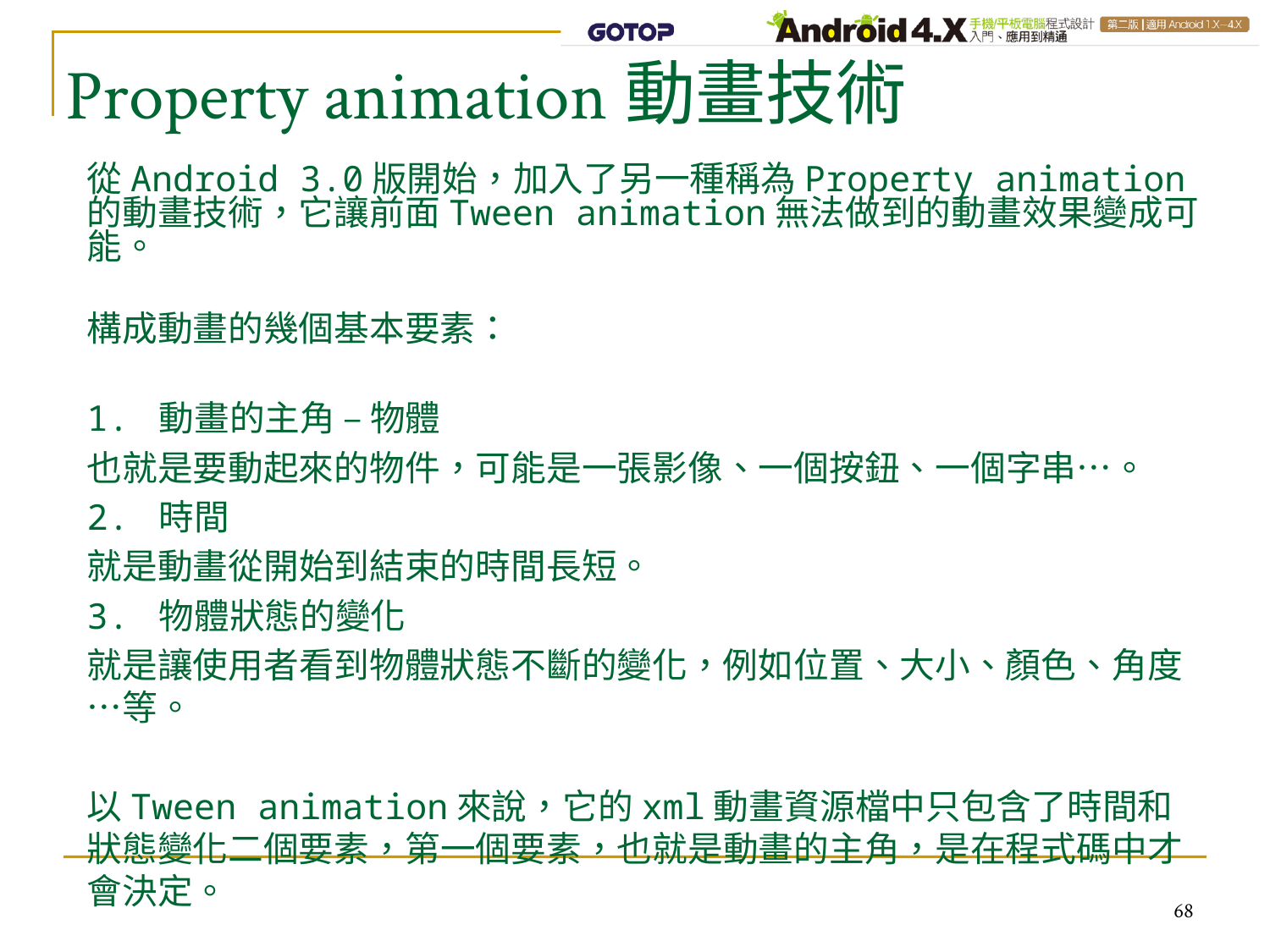

# Property animation動畫技術
從Android 3.0版開始，加入了另一種稱為Property animation的動畫技術，它讓前面Tween animation無法做到的動畫效果變成可能。

構成動畫的幾個基本要素：

1. 動畫的主角 – 物體
也就是要動起來的物件，可能是一張影像、一個按鈕、一個字串…。
2. 時間
就是動畫從開始到結束的時間長短。
3. 物體狀態的變化
就是讓使用者看到物體狀態不斷的變化，例如位置、大小、顏色、角度…等。

以Tween animation來說，它的xml動畫資源檔中只包含了時間和狀態變化二個要素，第一個要素，也就是動畫的主角，是在程式碼中才會決定。
68